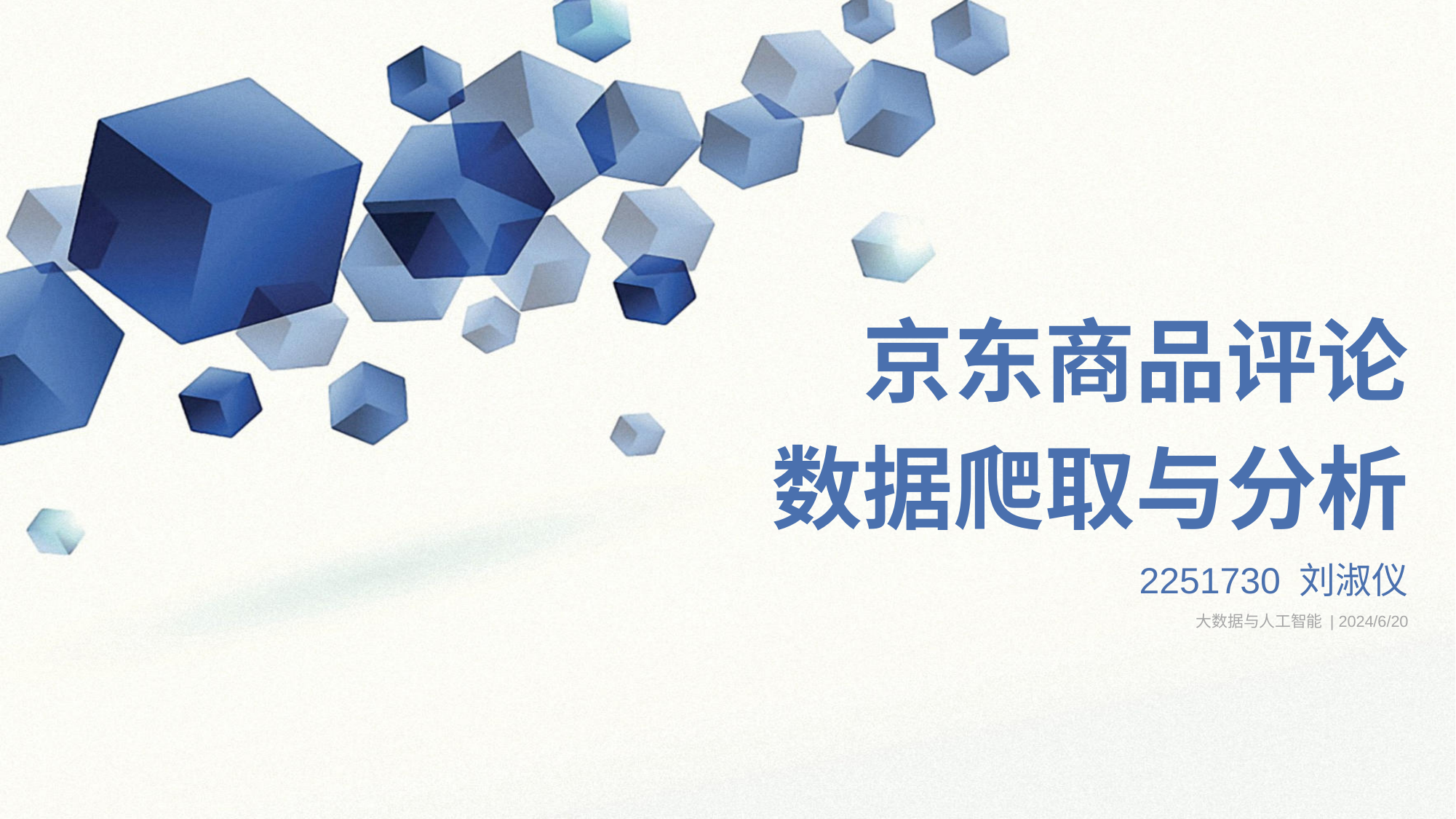

京东商品评论
数据爬取与分析
2251730 刘淑仪
大数据与人工智能 | 2024/6/20